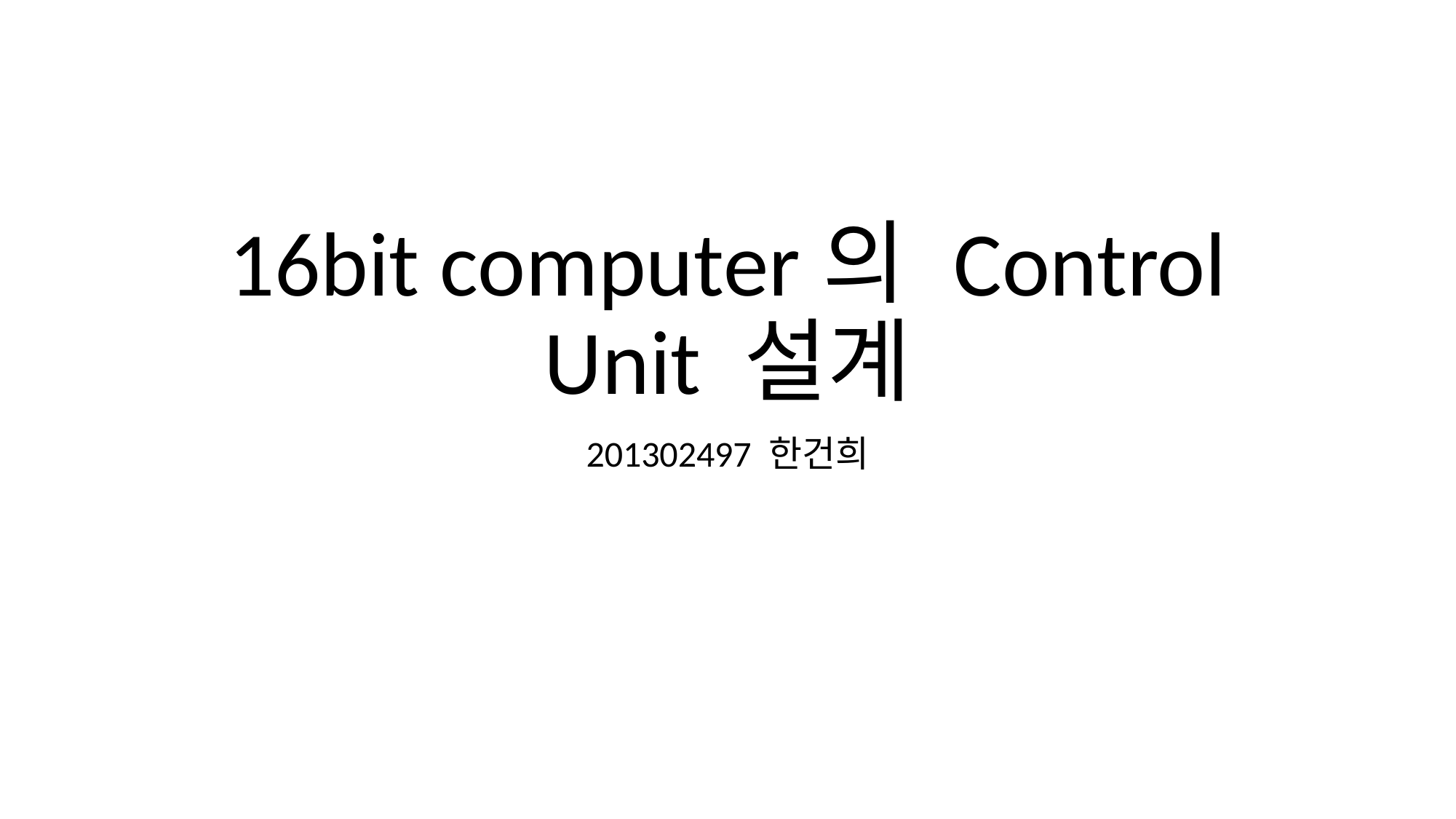

# 16bit computer의 Control Unit 설계
201302497 한건희